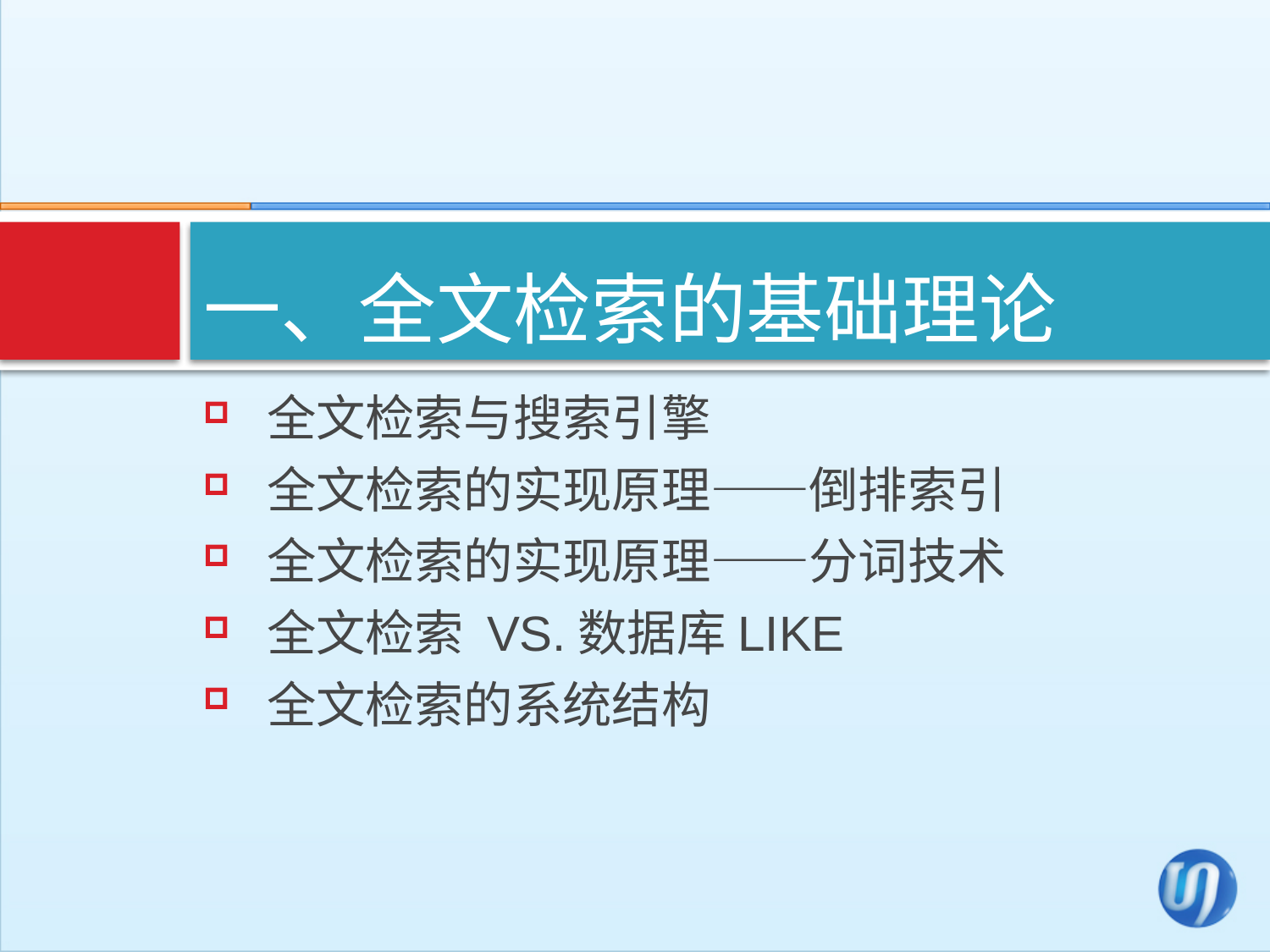

# 一、全文检索的基础理论
全文检索与搜索引擎
全文检索的实现原理——倒排索引
全文检索的实现原理——分词技术
全文检索 VS.数据库LIKE
全文检索的系统结构